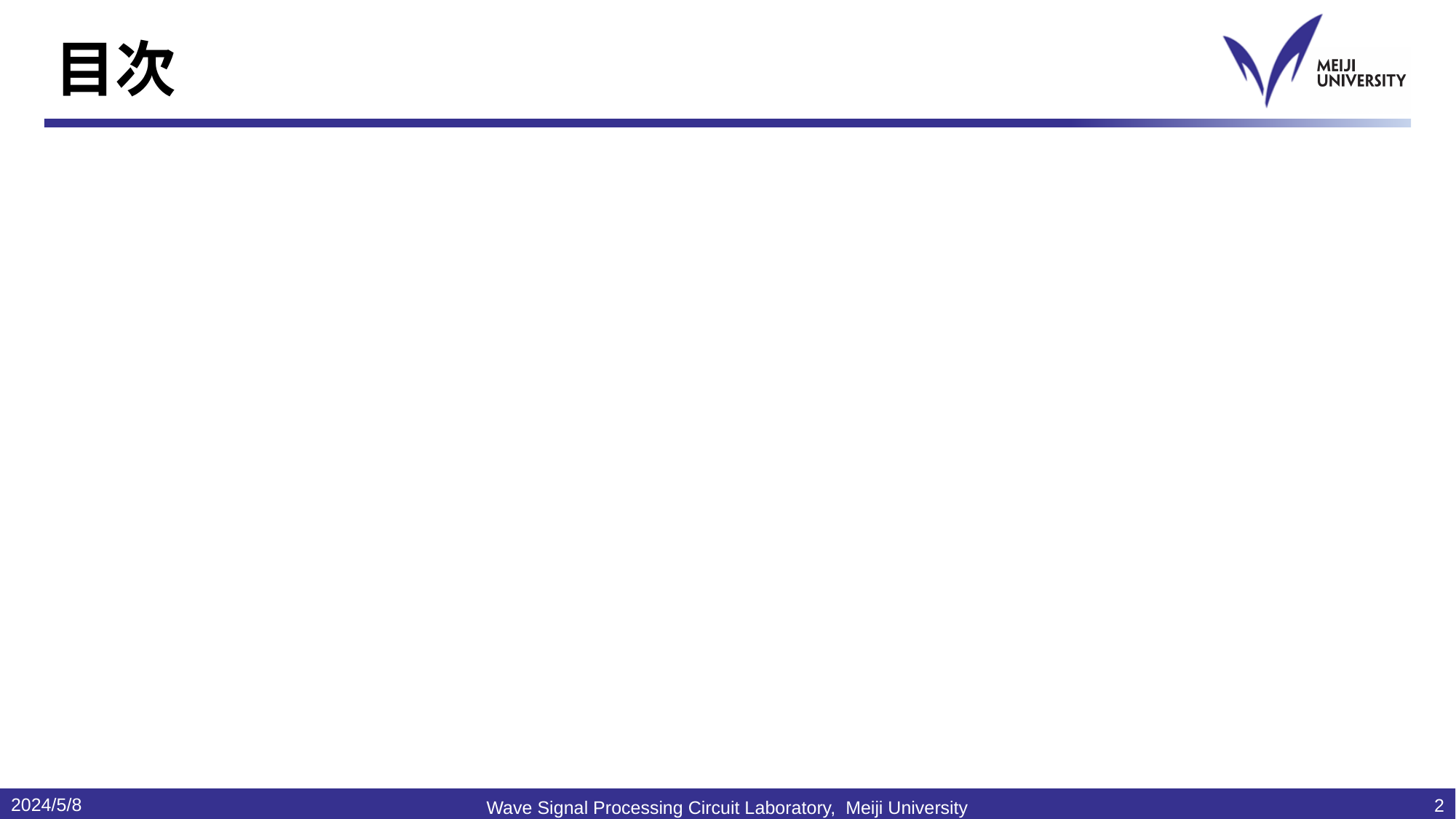

# 目次
2024/5/8
2
Wave Signal Processing Circuit Laboratory,  Meiji University